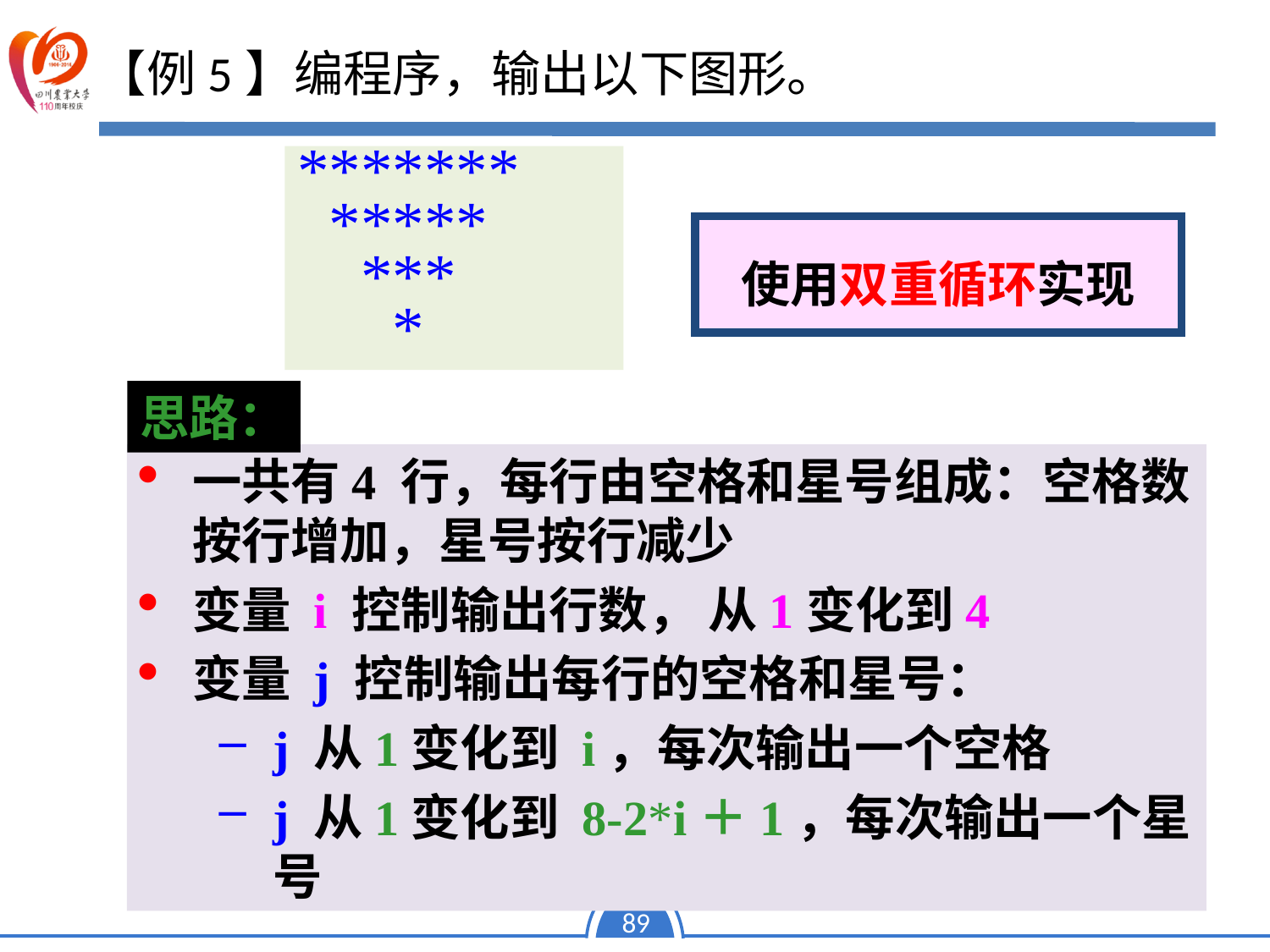

【例5】编程序，输出以下图形。

*******
  *****
    ***
      *
使用双重循环实现
思路：
一共有4 行，每行由空格和星号组成：空格数按行增加，星号按行减少
变量 i 控制输出行数， 从1变化到4
变量 j 控制输出每行的空格和星号：
j 从1变化到 i，每次输出一个空格
j 从1变化到 8-2*i＋1，每次输出一个星号